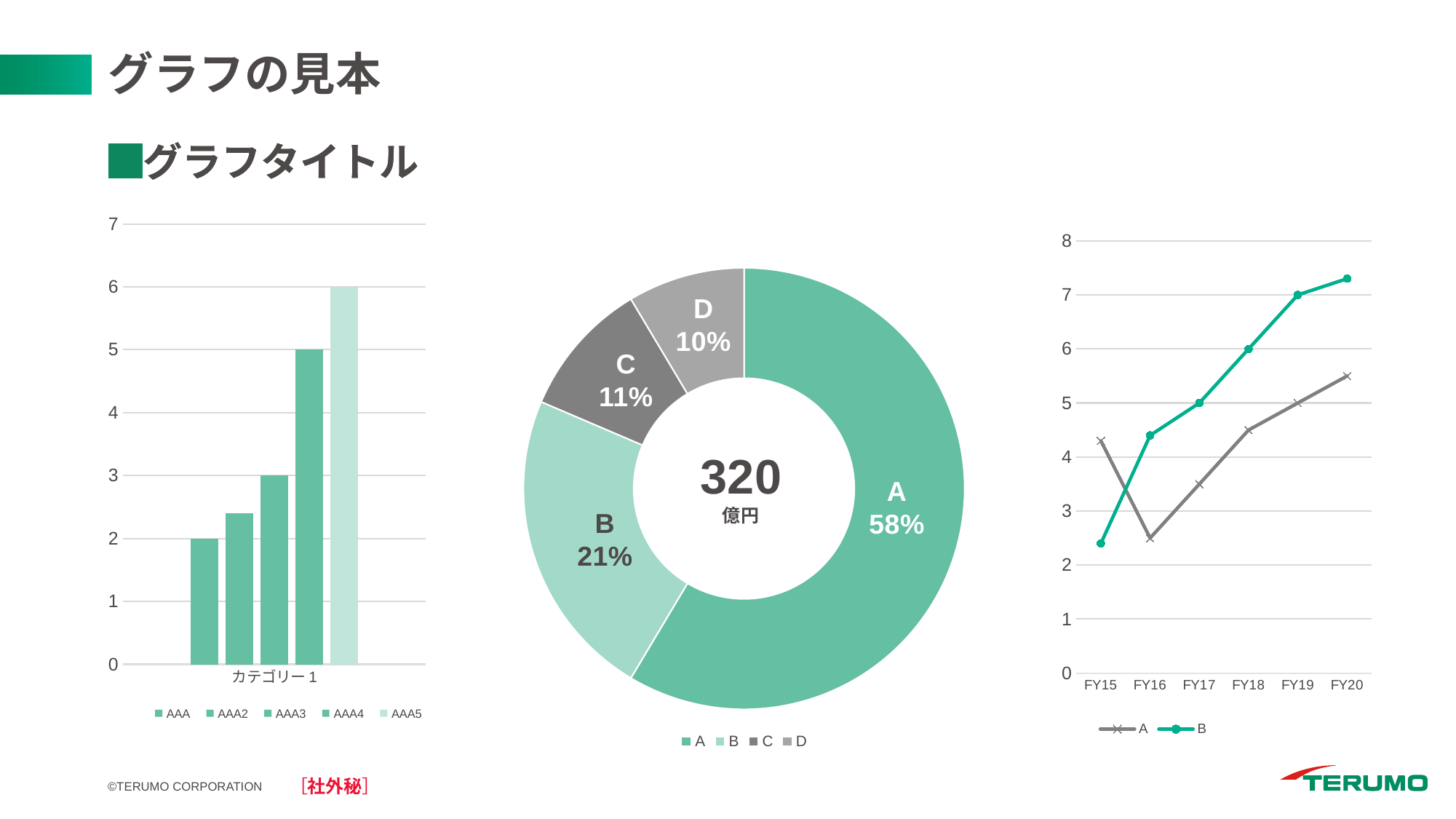

# グラフの見本
グラフタイトル
グラフタイトル

### Chart

| Category | AAA | AAA2 | AAA3 | AAA4 | AAA5 |
|---|---|---|---|---|---|
| カテゴリー1 | 2.0 | 2.4 | 3.0 | 5.0 | 6.0 |

### Chart

| Category | A | B |
|---|---|---|
| FY15 | 4.3 | 2.4 |
| FY16 | 2.5 | 4.4 |
| FY17 | 3.5 | 5.0 |
| FY18 | 4.5 | 6.0 |
| FY19 | 5.0 | 7.0 |
| FY20 | 5.5 | 7.3 |

### Chart

| Category | Category 1 |
|---|---|
| A | 8.2 |
| B | 3.2 |
| C | 1.4 |
| D | 1.2 |
D
10%
C
11%
320
億円
A
58%
B
21%